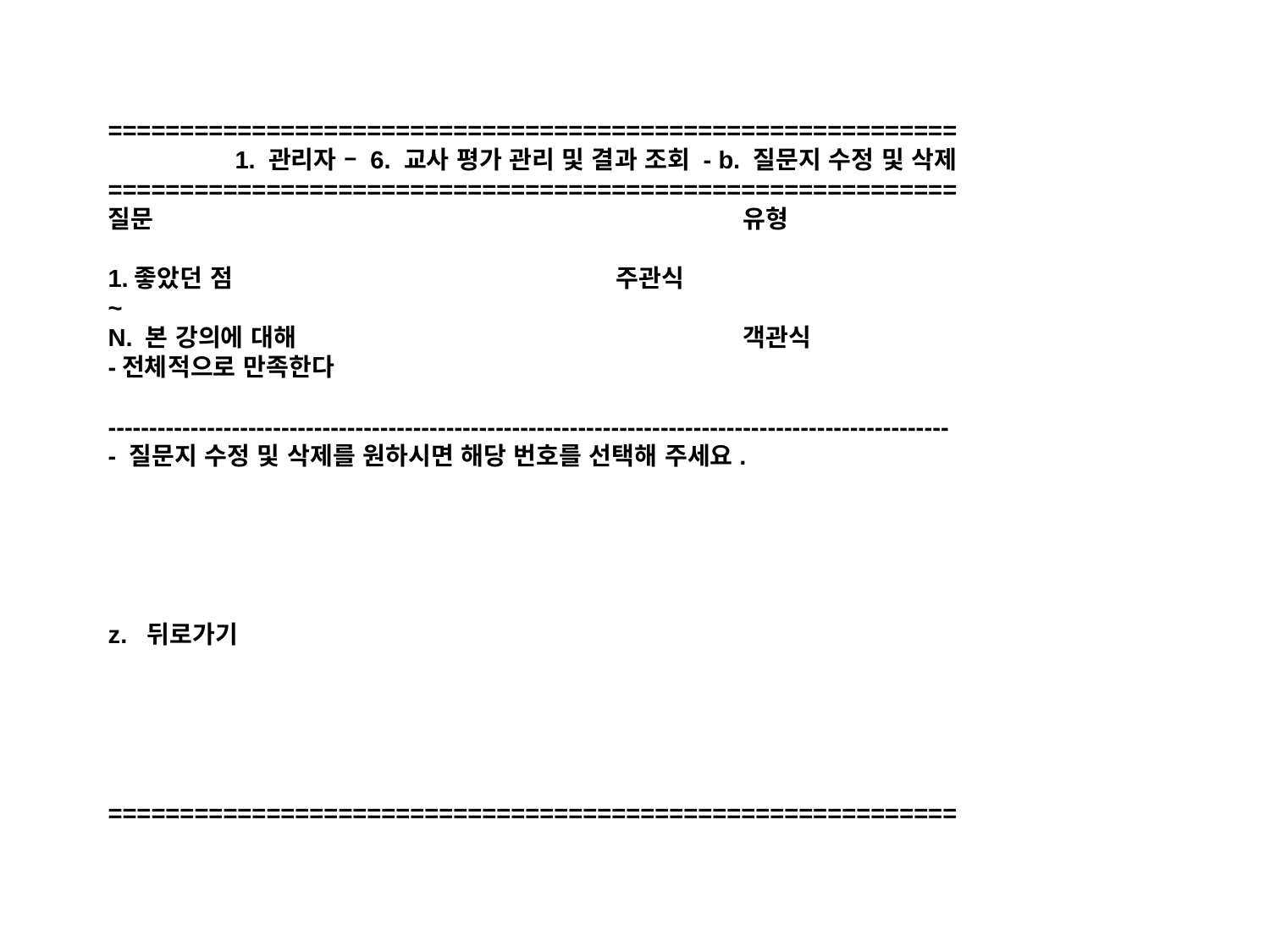

===========================================================
	1. 관리자 – 6. 교사 평가 관리 및 결과 조회 - b. 질문지 수정 및 삭제
===========================================================
질문					유형

1.좋았던 점		  		주관식
~
N. 본 강의에 대해	         			객관식
-전체적으로 만족한다

------------------------------------------------------------------------------------------------------
- 질문지 수정 및 삭제를 원하시면 해당 번호를 선택해 주세요.

z.  뒤로가기
===========================================================